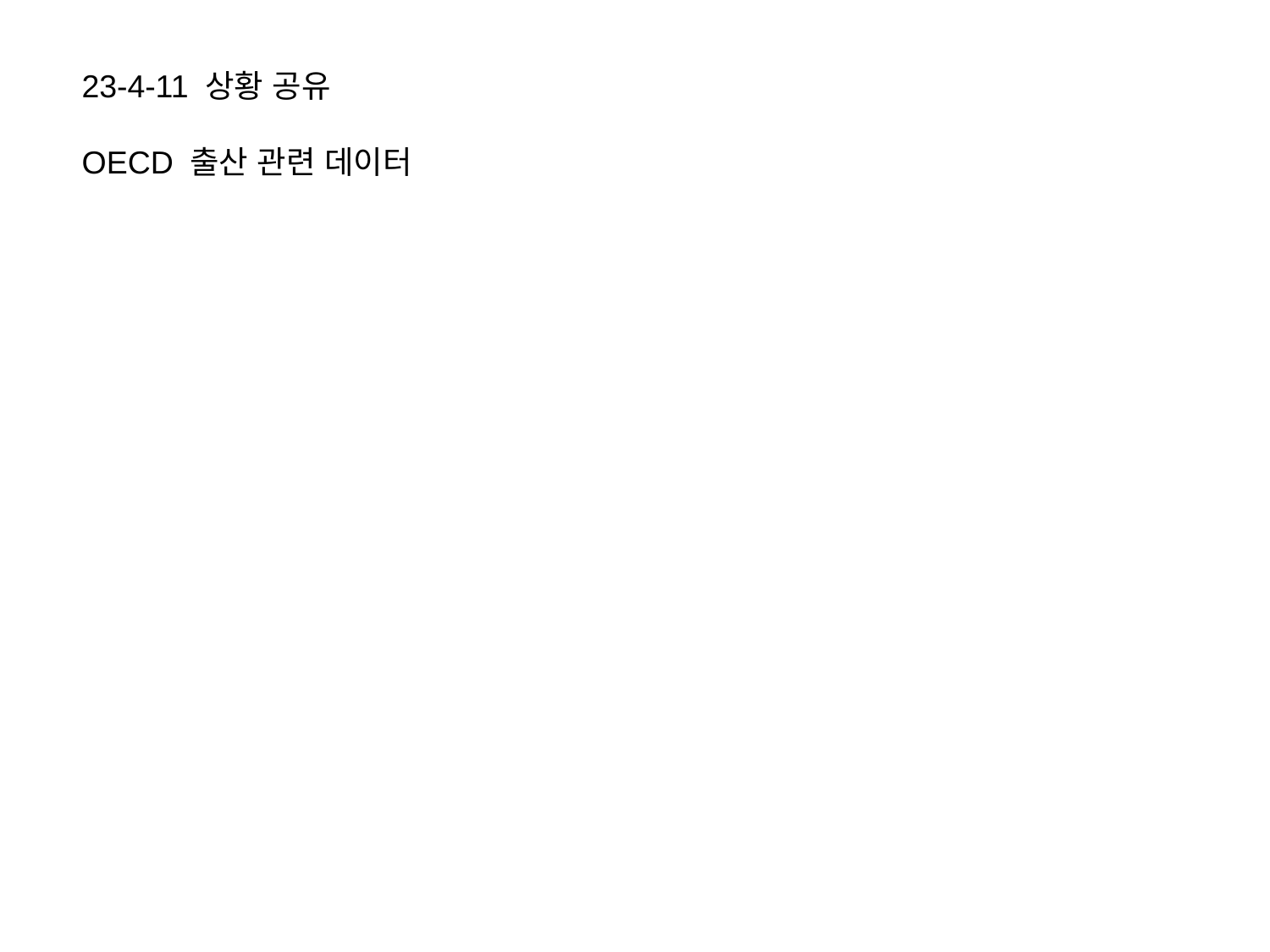

23-4-11 상황 공유

OECD 출산 관련 데이터